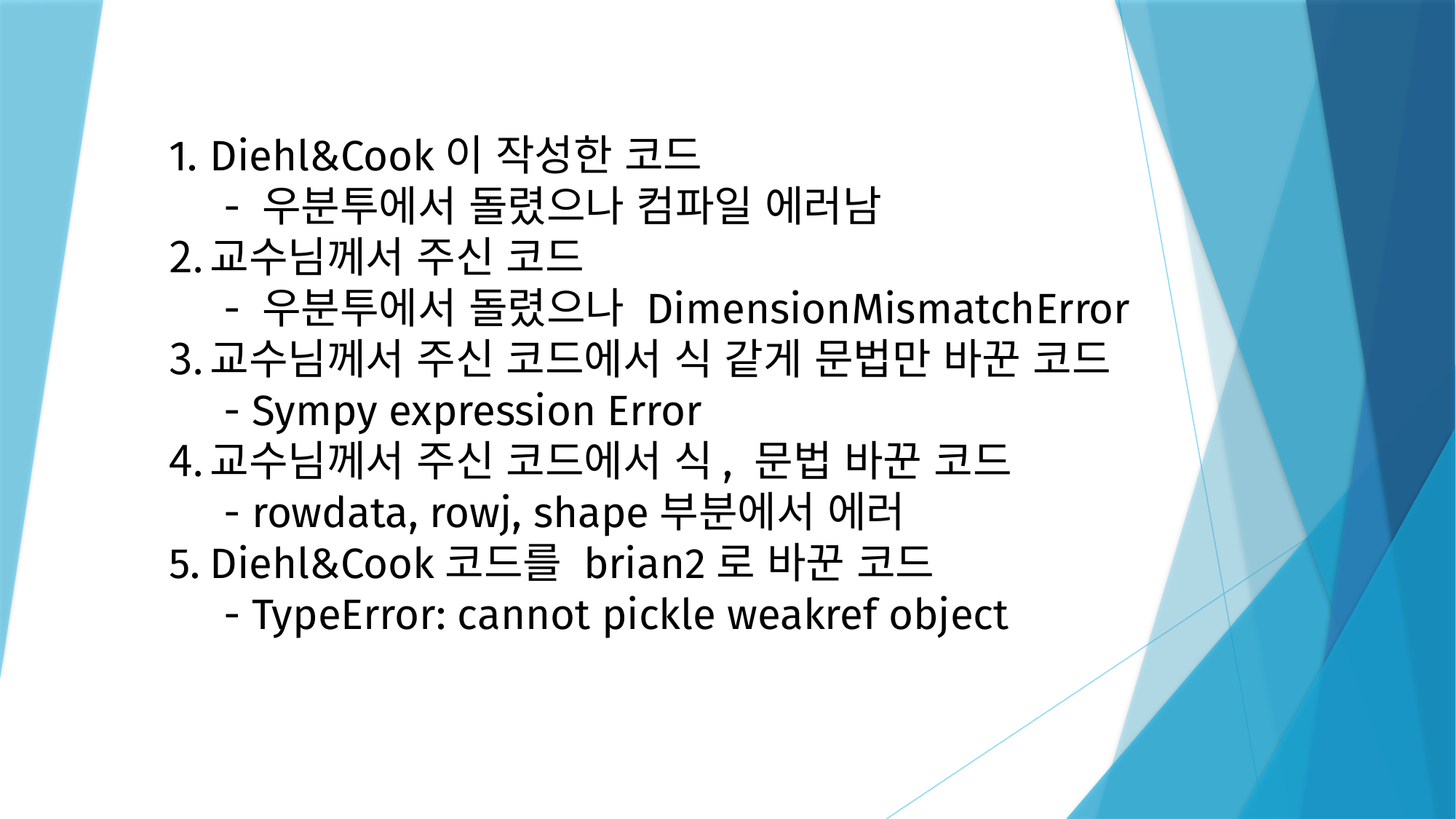

Diehl&Cook이 작성한 코드
- 우분투에서 돌렸으나 컴파일 에러남
교수님께서 주신 코드
- 우분투에서 돌렸으나 DimensionMismatchError
교수님께서 주신 코드에서 식 같게 문법만 바꾼 코드
- Sympy expression Error
교수님께서 주신 코드에서 식, 문법 바꾼 코드
- rowdata, rowj, shape부분에서 에러
Diehl&Cook코드를 brian2로 바꾼 코드
- TypeError: cannot pickle weakref object